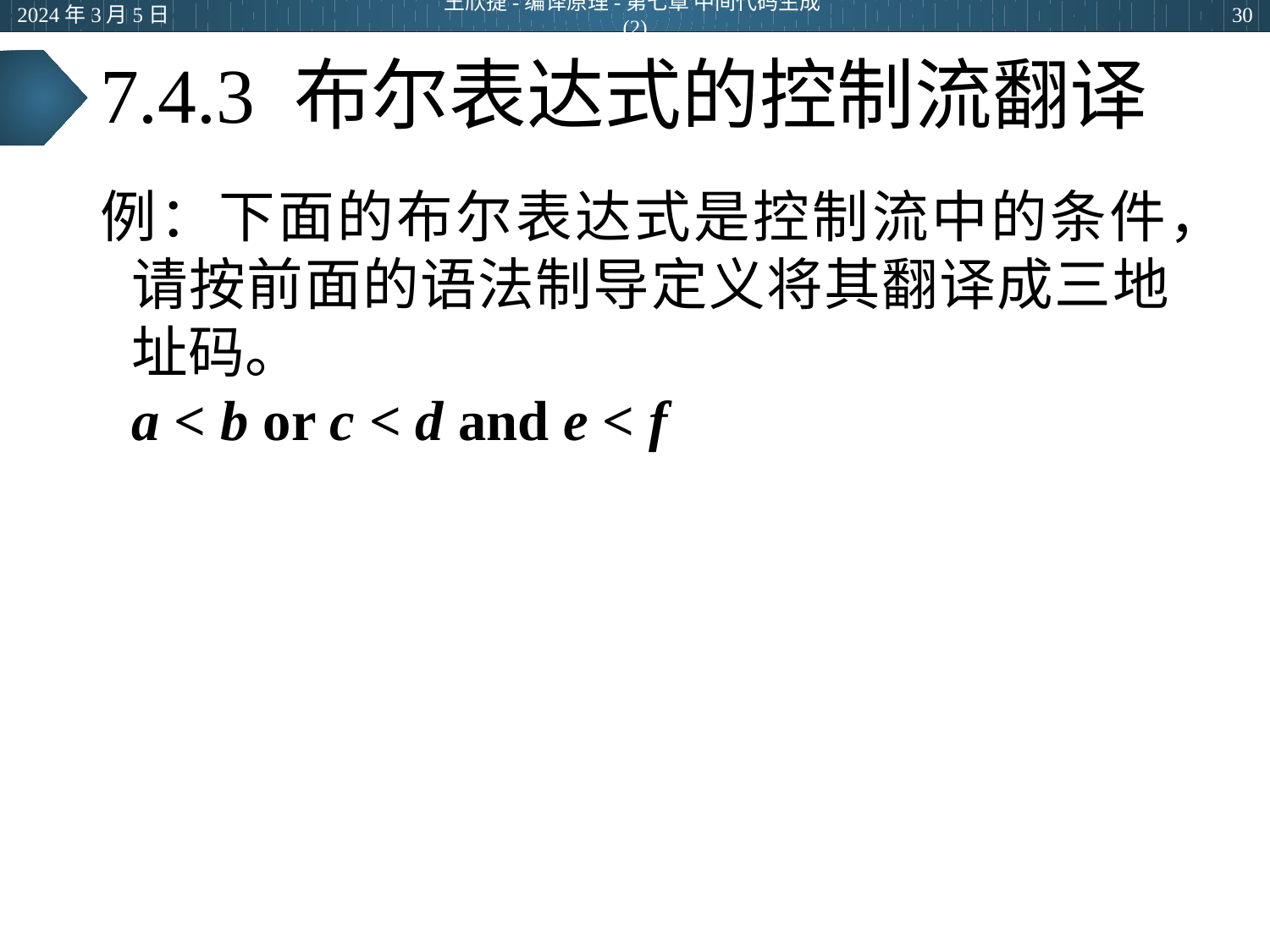

2024年3月5日
王欣捷-编译原理-第七章 中间代码生成(2)
30
# 7.4.3 布尔表达式的控制流翻译
例：下面的布尔表达式是控制流中的条件，请按前面的语法制导定义将其翻译成三地址码。
	a < b or c < d and e < f